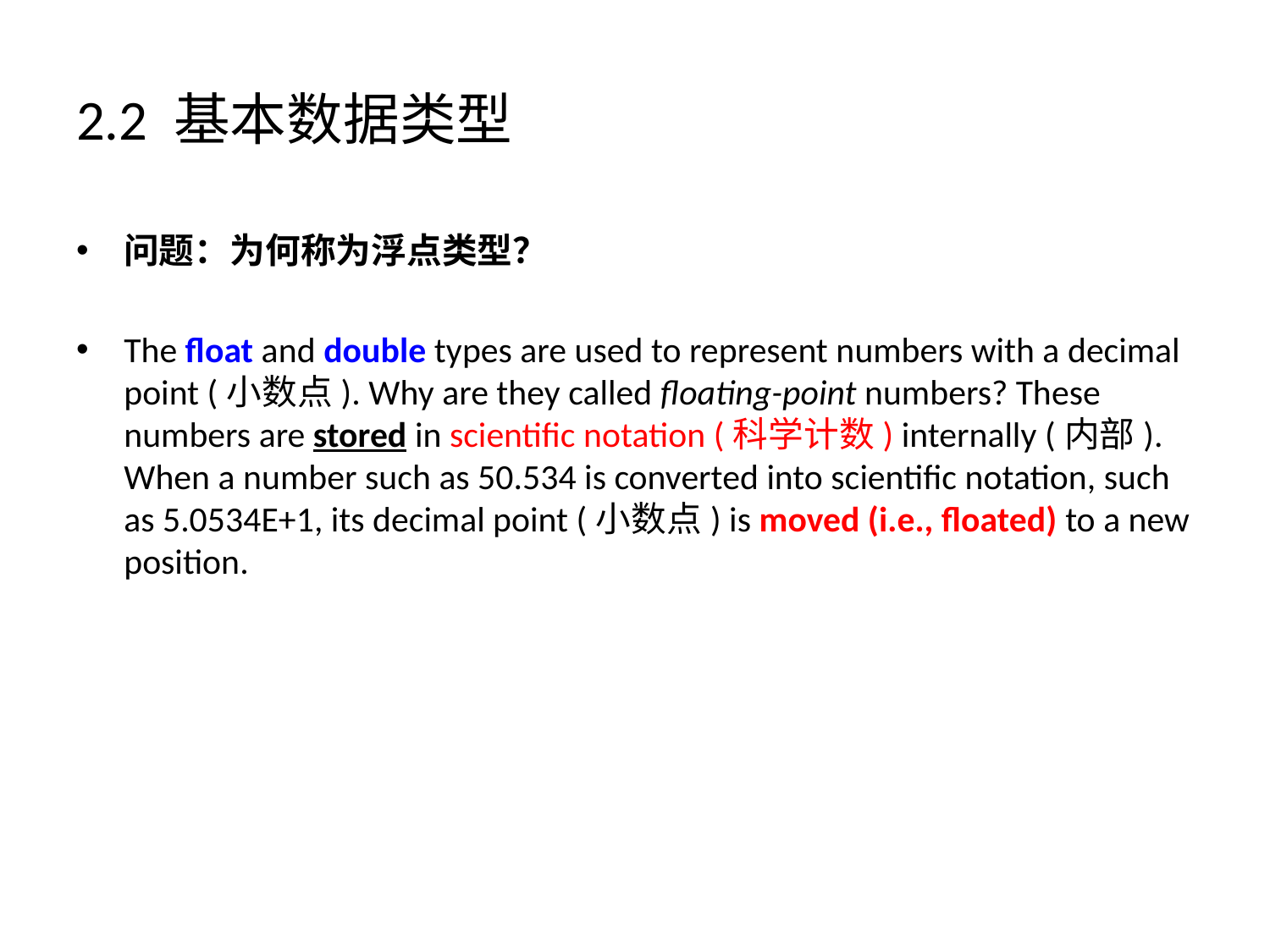

# 2.2 基本数据类型
问题：为何称为浮点类型？

The float and double types are used to represent numbers with a decimal point (小数点). Why are they called floating-point numbers? These numbers are stored in scientific notation (科学计数) internally (内部). When a number such as 50.534 is converted into scientific notation, such as 5.0534E+1, its decimal point (小数点) is moved (i.e., floated) to a new position.